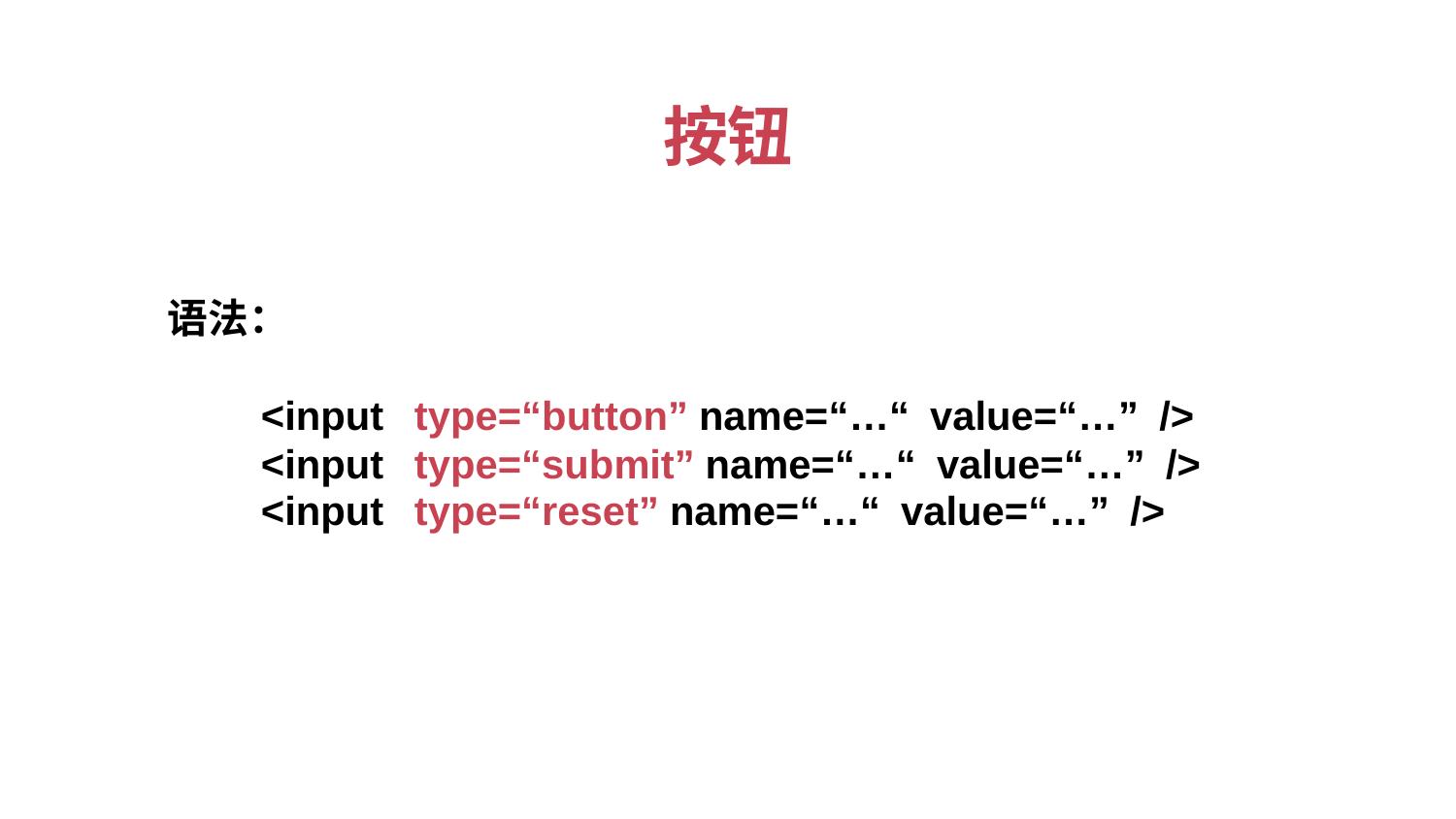

按钮
语法：
<input   type=“button” name=“…“  value=“…”  />
<input   type=“submit” name=“…“  value=“…”  />
<input   type=“reset” name=“…“  value=“…”  />